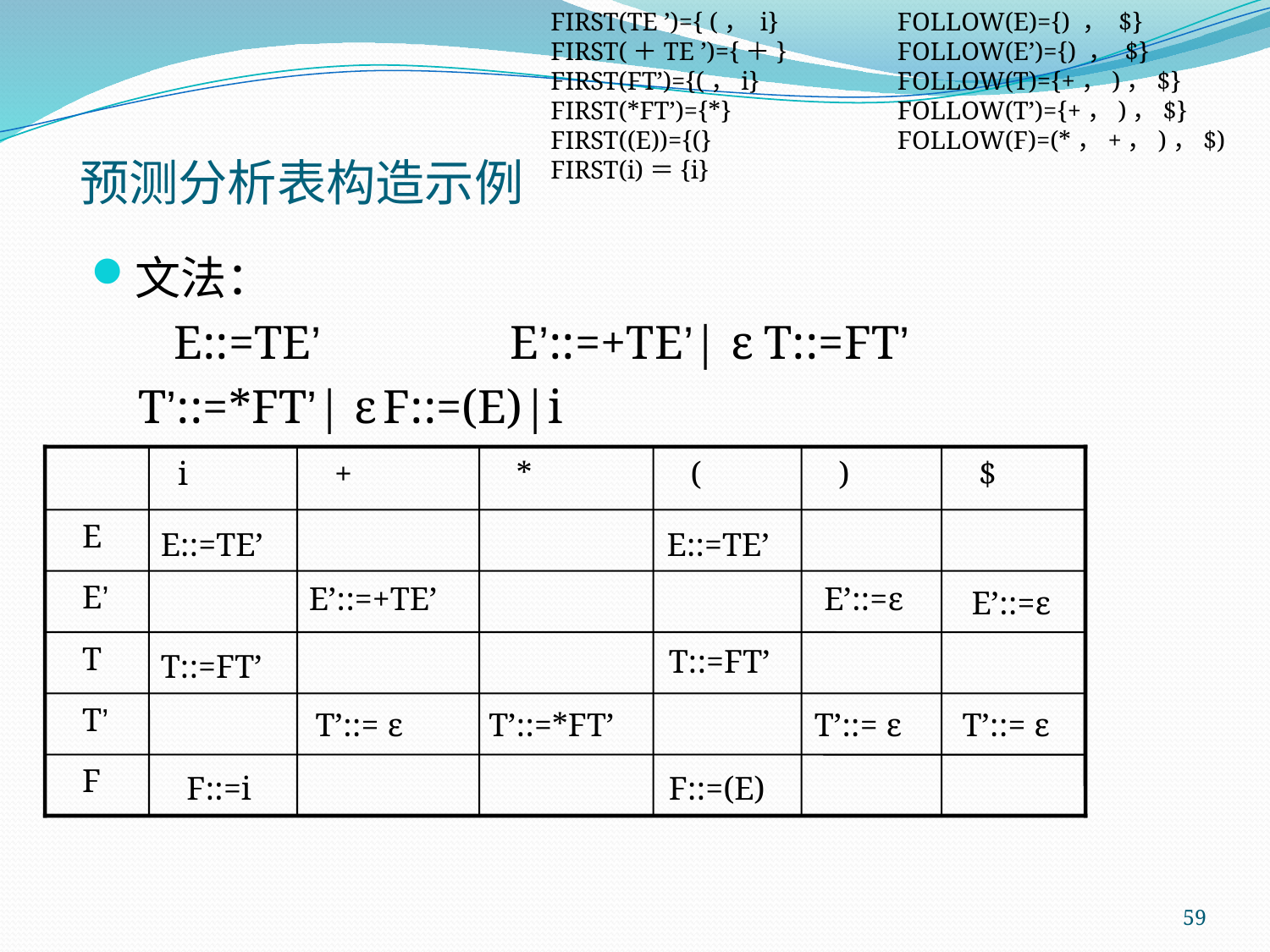

FIRST(TE ’)={ (， i}
FIRST(＋TE ’)={＋}
FIRST(FT’)={(，i}
FIRST(*FT’)={*}
FIRST((E))={(}
FIRST(i)＝{i}

FOLLOW(E)={) ， $}
FOLLOW(E’)={) ， $}
FOLLOW(T)={+，)，$}
FOLLOW(T’)={+，)，$}
FOLLOW(F)=(*，+，)，$)

# 预测分析表构造示例
文法：
       E::=TE’		E’::=+TE’| ε	T::=FT’
    T’::=*FT’| ε	F::=(E)|i

  i

   +

   *

   (

   )

   $

   E

   E’

   T

   T’

   F

E::=TE’
E::=TE’

E’::=+TE’
E’::=ε
E’::=ε
T::=FT’
T::=FT’
T’::= ε
T’::=*FT’
T’::= ε
T’::= ε
F::=i
F::=(E)
59